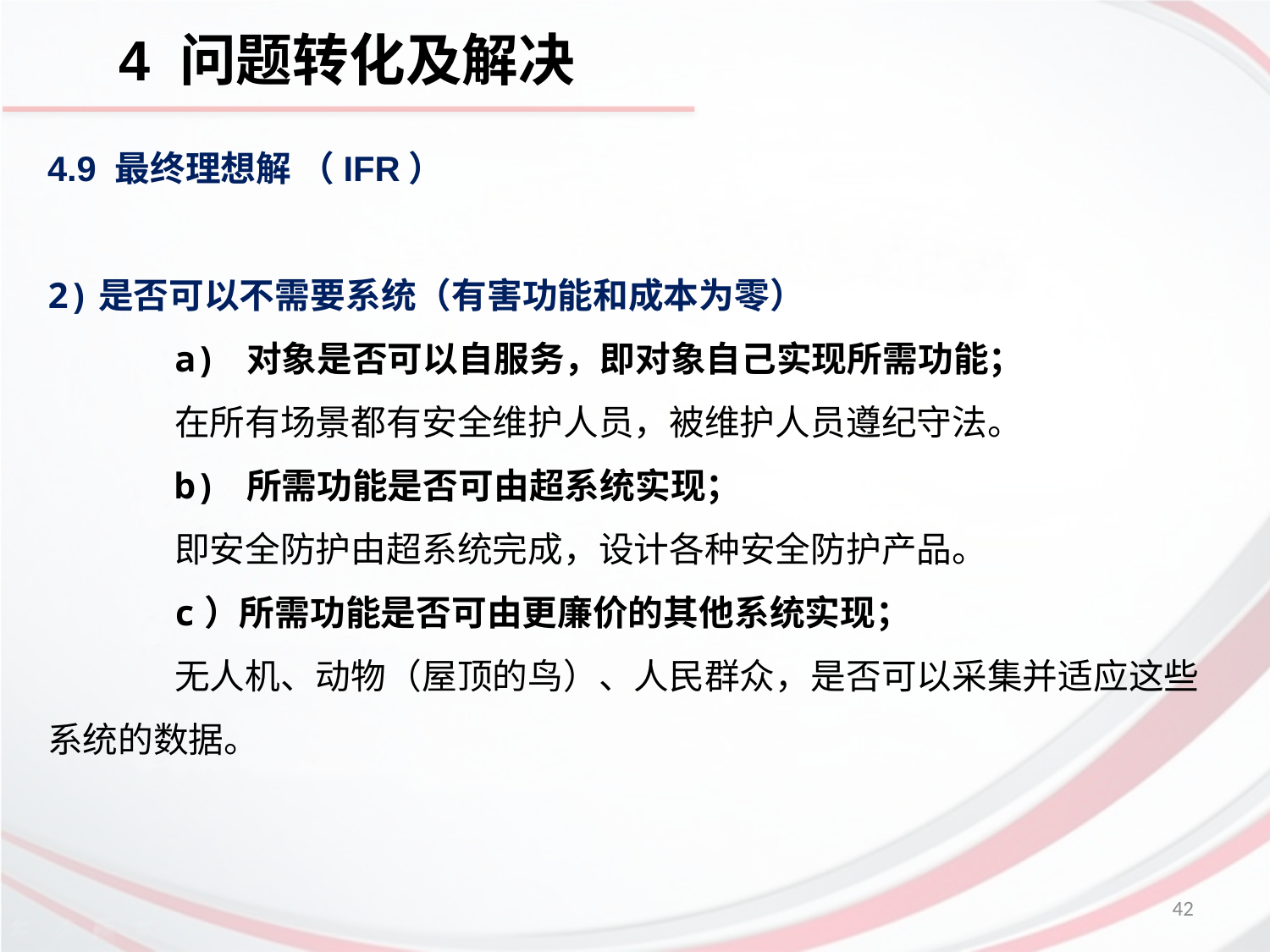

4 问题转化及解决
4.9 最终理想解 （IFR）

2)是否可以不需要系统（有害功能和成本为零）
	a) 对象是否可以自服务，即对象自己实现所需功能；
	在所有场景都有安全维护人员，被维护人员遵纪守法。
	b) 所需功能是否可由超系统实现；
	即安全防护由超系统完成，设计各种安全防护产品。
	c）所需功能是否可由更廉价的其他系统实现；
	无人机、动物（屋顶的鸟）、人民群众，是否可以采集并适应这些系统的数据。
42